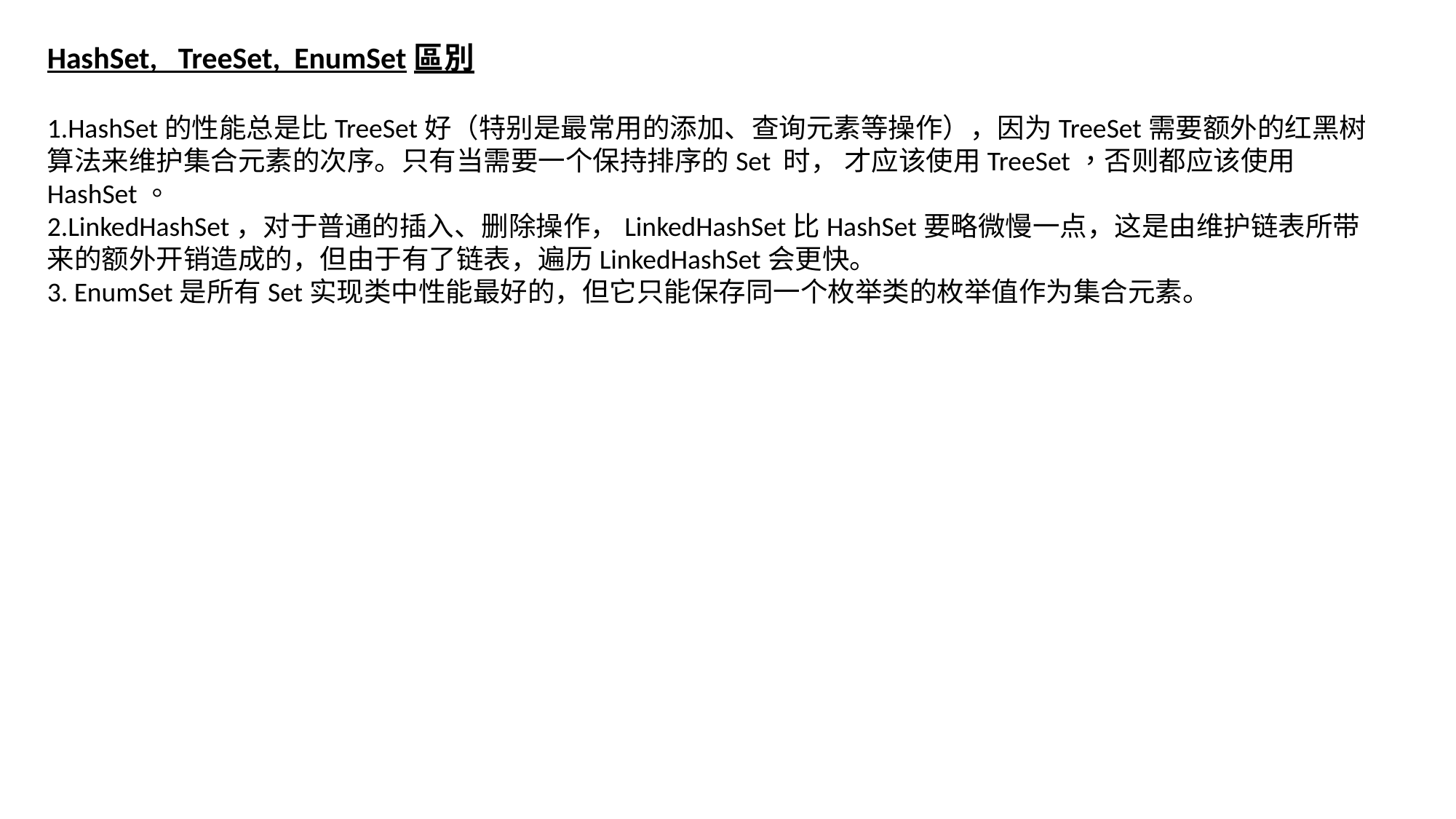

HashSet,   TreeSet,  EnumSet區別

1.HashSet的性能总是比TreeSet好（特别是最常用的添加、查询元素等操作），因为TreeSet需要额外的红黑树算法来维护集合元素的次序。只有当需要一个保持排序的Set 时， 才应该使用TreeSet，否则都应该使用HashSet。
2.LinkedHashSet，对于普通的插入、删除操作，LinkedHashSet比HashSet要略微慢一点，这是由维护链表所带
来的额外开销造成的，但由于有了链表，遍历LinkedHashSet会更快。
3. EnumSet是所有Set实现类中性能最好的，但它只能保存同一个枚举类的枚举值作为集合元素。